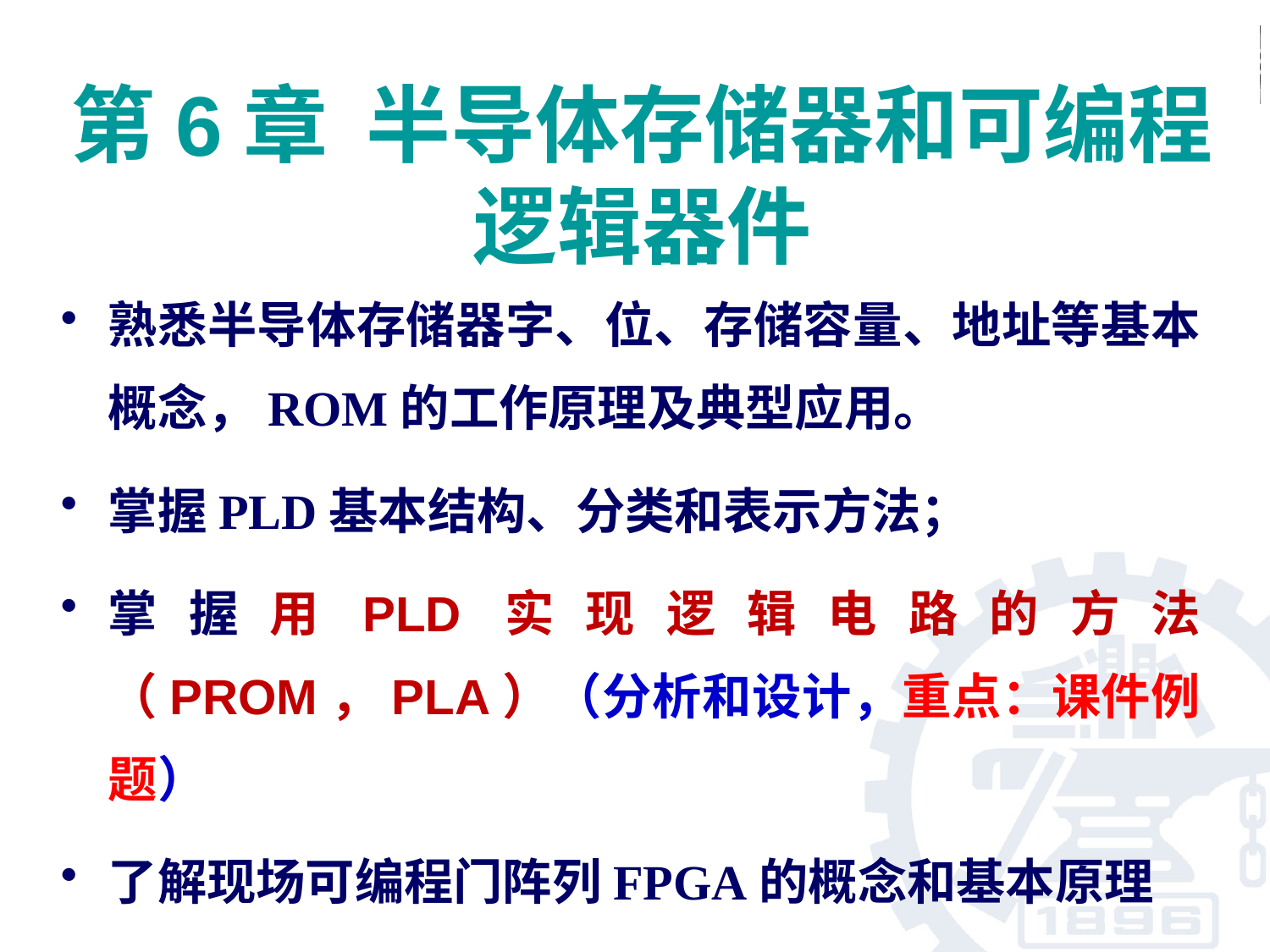

第6章  半导体存储器和可编程逻辑器件
熟悉半导体存储器字、位、存储容量、地址等基本概念，ROM的工作原理及典型应用。
掌握PLD基本结构、分类和表示方法；
掌握用PLD实现逻辑电路的方法（PROM，PLA）（分析和设计，重点：课件例题）
了解现场可编程门阵列FPGA的概念和基本原理